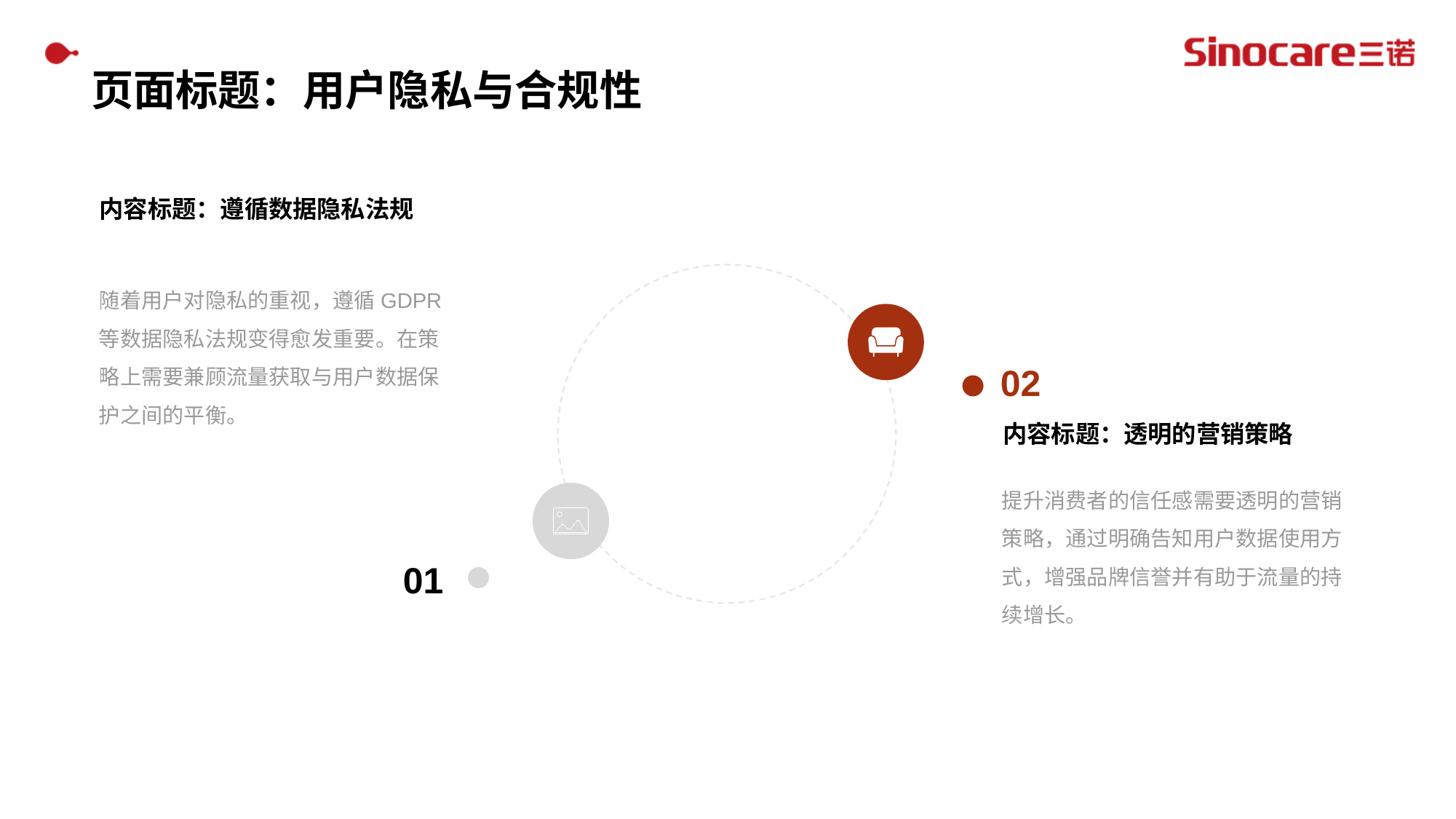

# 页面标题：用户隐私与合规性
内容标题：遵循数据隐私法规

随着用户对隐私的重视，遵循GDPR等数据隐私法规变得愈发重要。在策略上需要兼顾流量获取与用户数据保护之间的平衡。

02

内容标题：透明的营销策略
提升消费者的信任感需要透明的营销策略，通过明确告知用户数据使用方式，增强品牌信誉并有助于流量的持续增长。

01